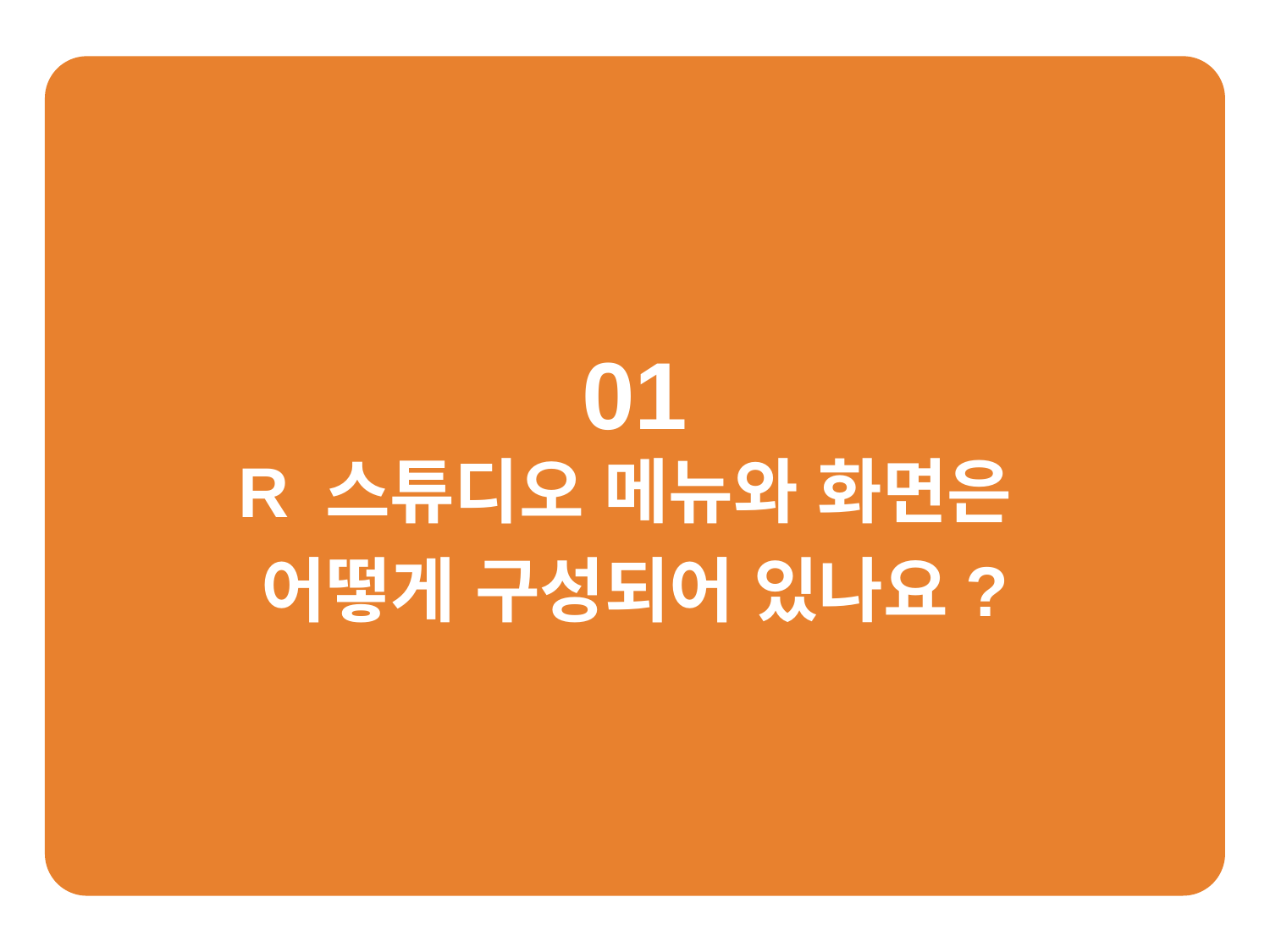

01
R 스튜디오 메뉴와 화면은
어떻게 구성되어 있나요?